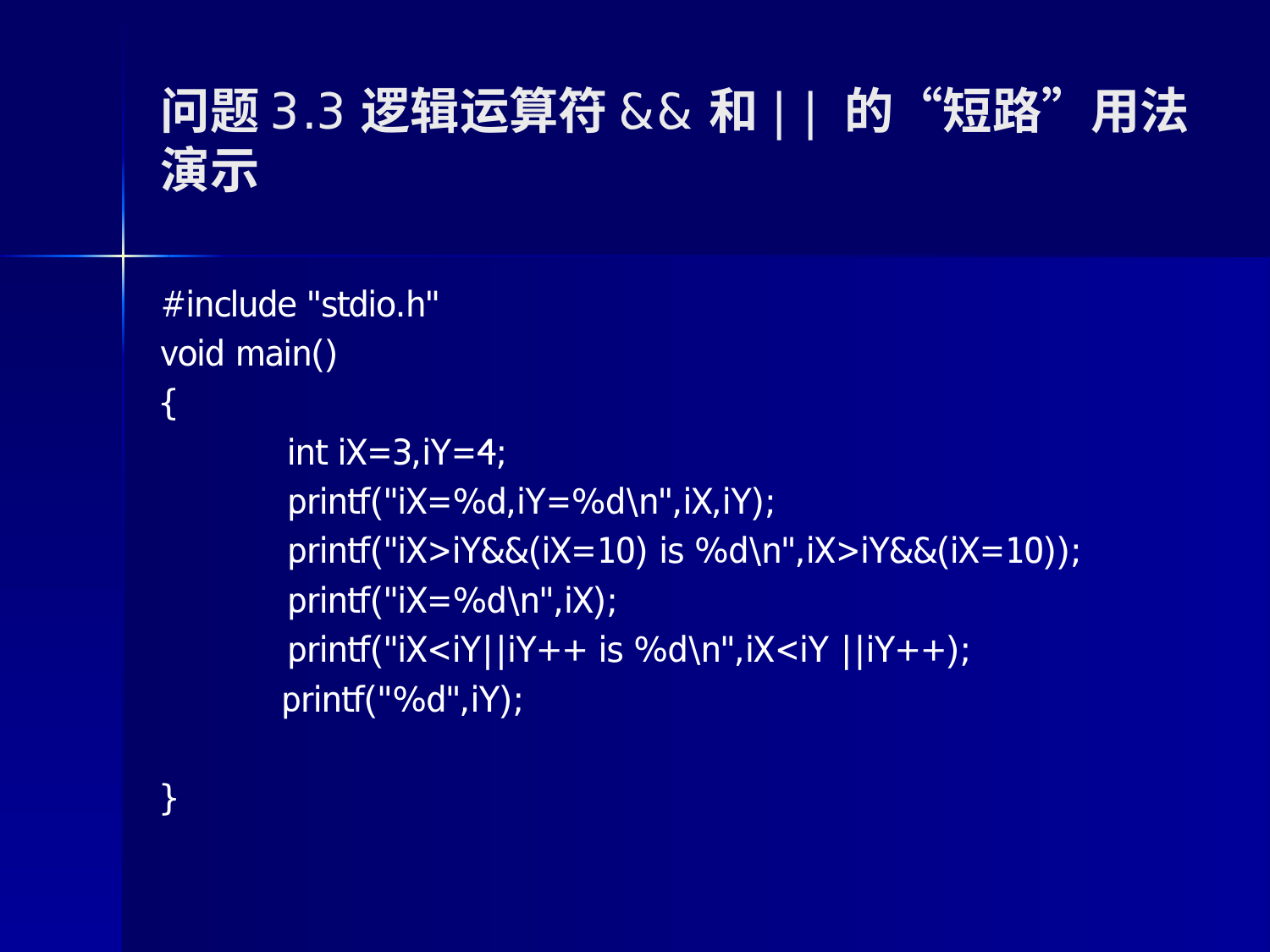

# 问题3.3逻辑运算符&&和||的“短路”用法演示
#include "stdio.h"
void main()
{
	int iX=3,iY=4;
	printf("iX=%d,iY=%d\n",iX,iY);
	printf("iX>iY&&(iX=10) is %d\n",iX>iY&&(iX=10));
	printf("iX=%d\n",iX);
	printf("iX<iY||iY++ is %d\n",iX<iY ||iY++);
           printf("%d",iY);

}